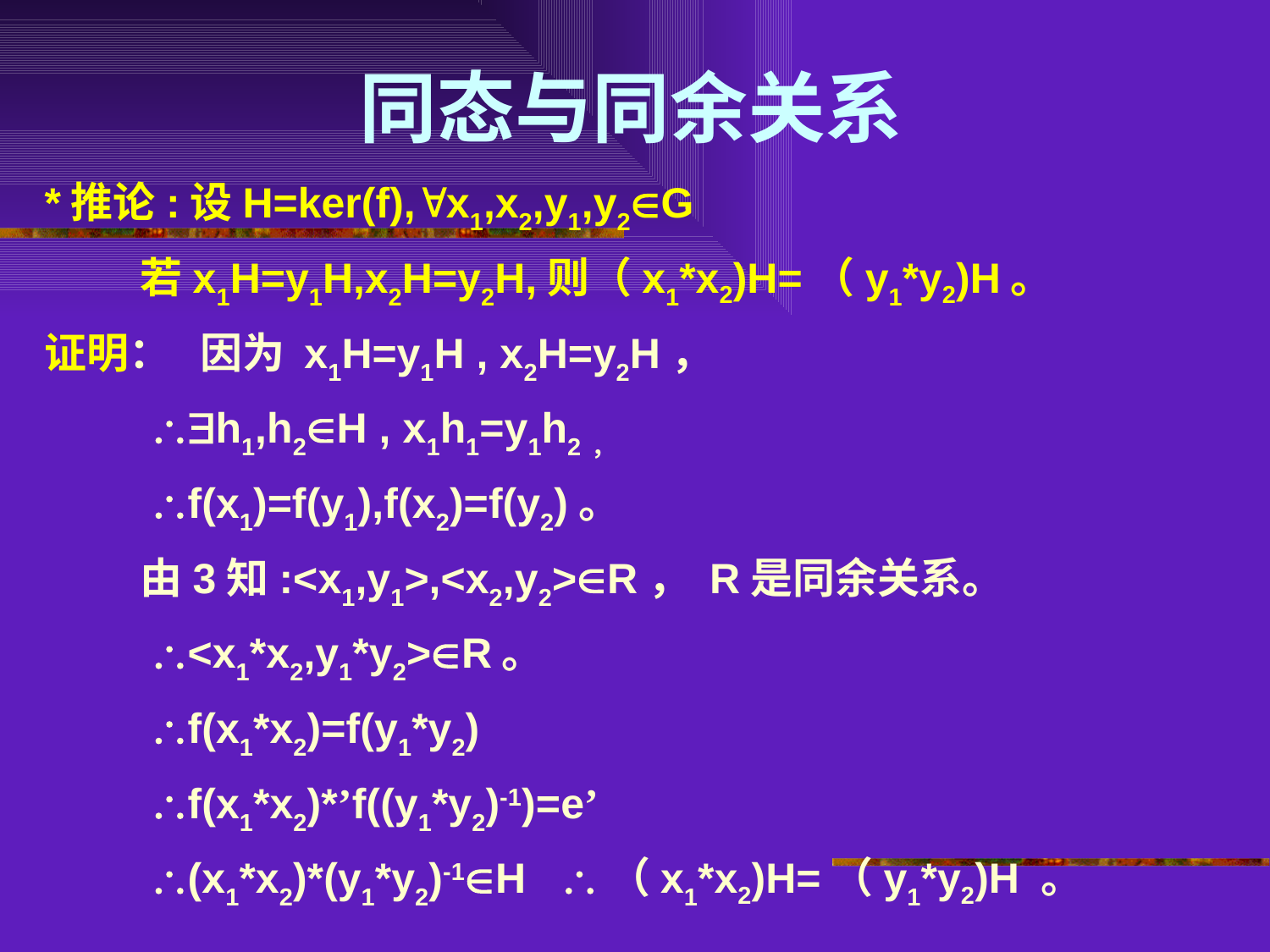

# 同态与同余关系
*推论:设H=ker(f),∀x1,x2,y1,y2∈G
         若x1H=y1H,x2H=y2H,则（x1*x2)H=（y1*y2)H。
证明：   因为 x1H=y1H , x2H=y2H，
         ∴∃h1,h2∈H , x1h1=y1h2，
         ∴f(x1)=f(y1),f(x2)=f(y2)。
         由3知:<x1,y1>,<x2,y2>∈R， R是同余关系。
         ∴<x1*x2,y1*y2>∈R。
         ∴f(x1*x2)=f(y1*y2)
         ∴f(x1*x2)*’f((y1*y2)-1)=e’
         ∴(x1*x2)*(y1*y2)-1∈H   ∴（x1*x2)H=（y1*y2)H 。